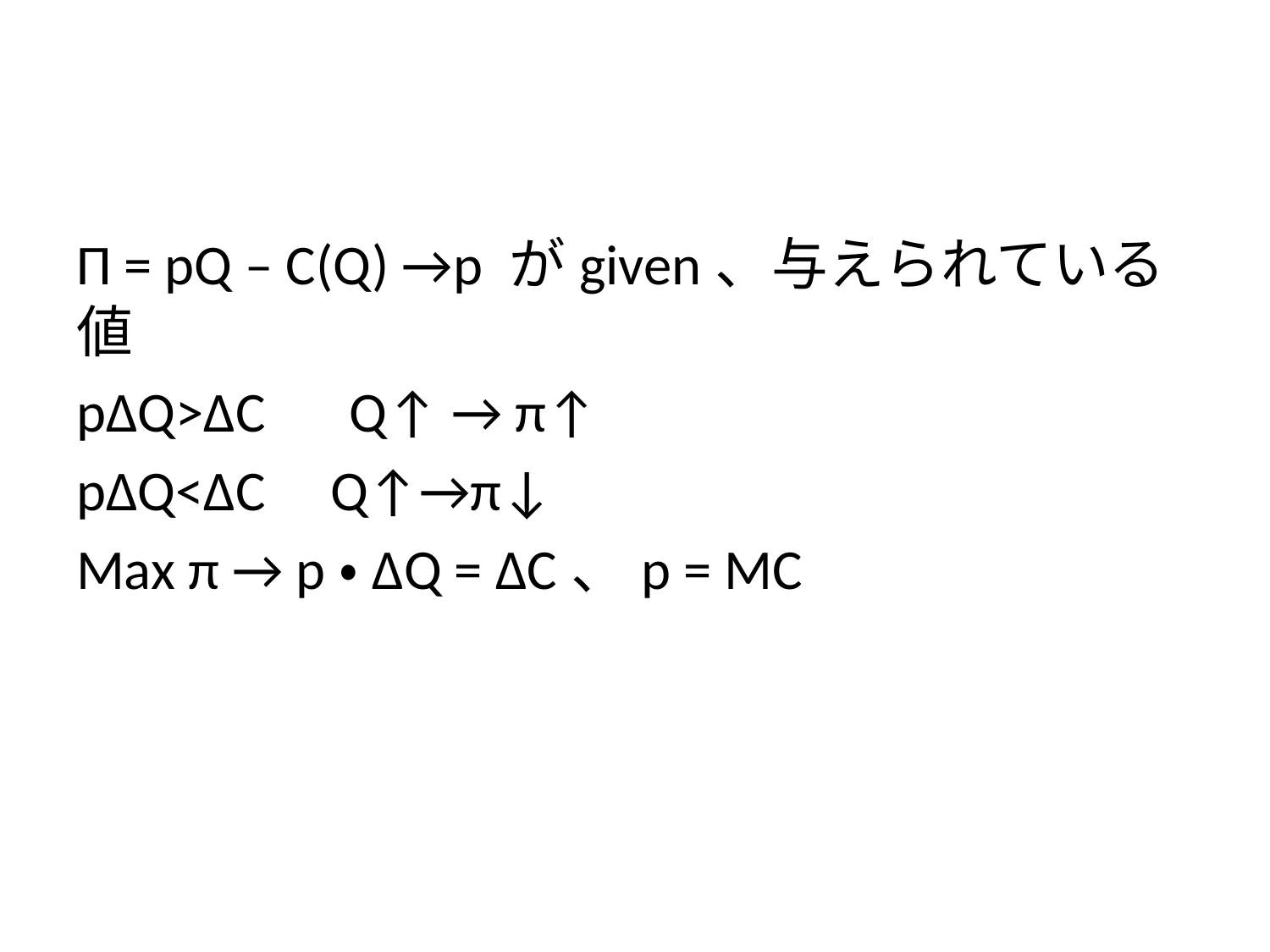

#
Π = pQ – C(Q) →p がgiven、与えられている値
pΔQ>ΔC　Q↑ → π↑
pΔQ<ΔC	Q↑→π↓
Max π → p・ΔQ = ΔC、p = MC